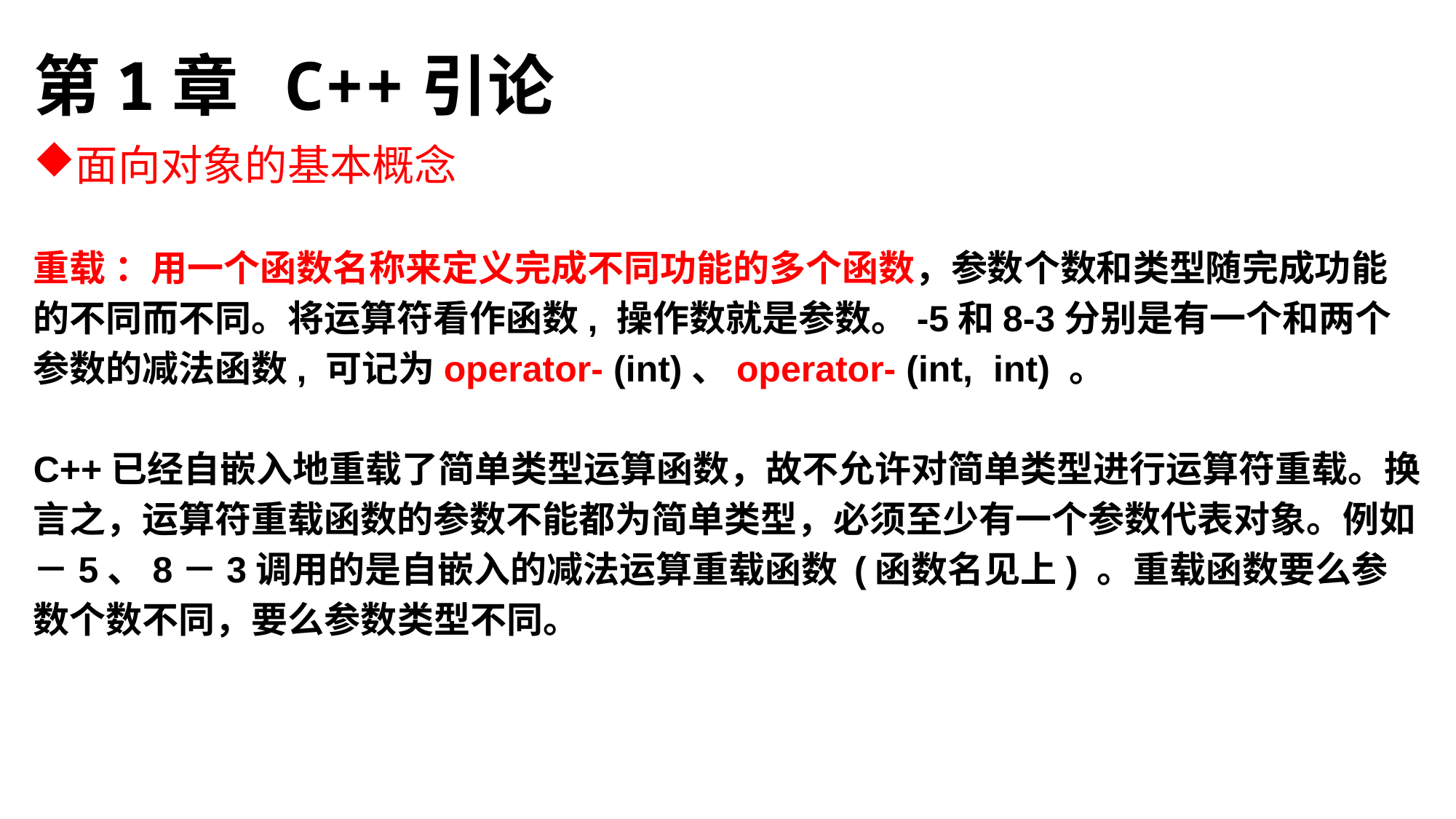

# 第1章  C++引论
面向对象的基本概念

重载 ：用一个函数名称来定义完成不同功能的多个函数，参数个数和类型随完成功能的不同而不同。将运算符看作函数, 操作数就是参数。-5和8-3分别是有一个和两个参数的减法函数, 可记为operator- (int)、operator- (int,  int) 。

C++已经自嵌入地重载了简单类型运算函数，故不允许对简单类型进行运算符重载。换言之，运算符重载函数的参数不能都为简单类型，必须至少有一个参数代表对象。例如－5、8－3调用的是自嵌入的减法运算重载函数 (函数名见上) 。重载函数要么参数个数不同，要么参数类型不同。